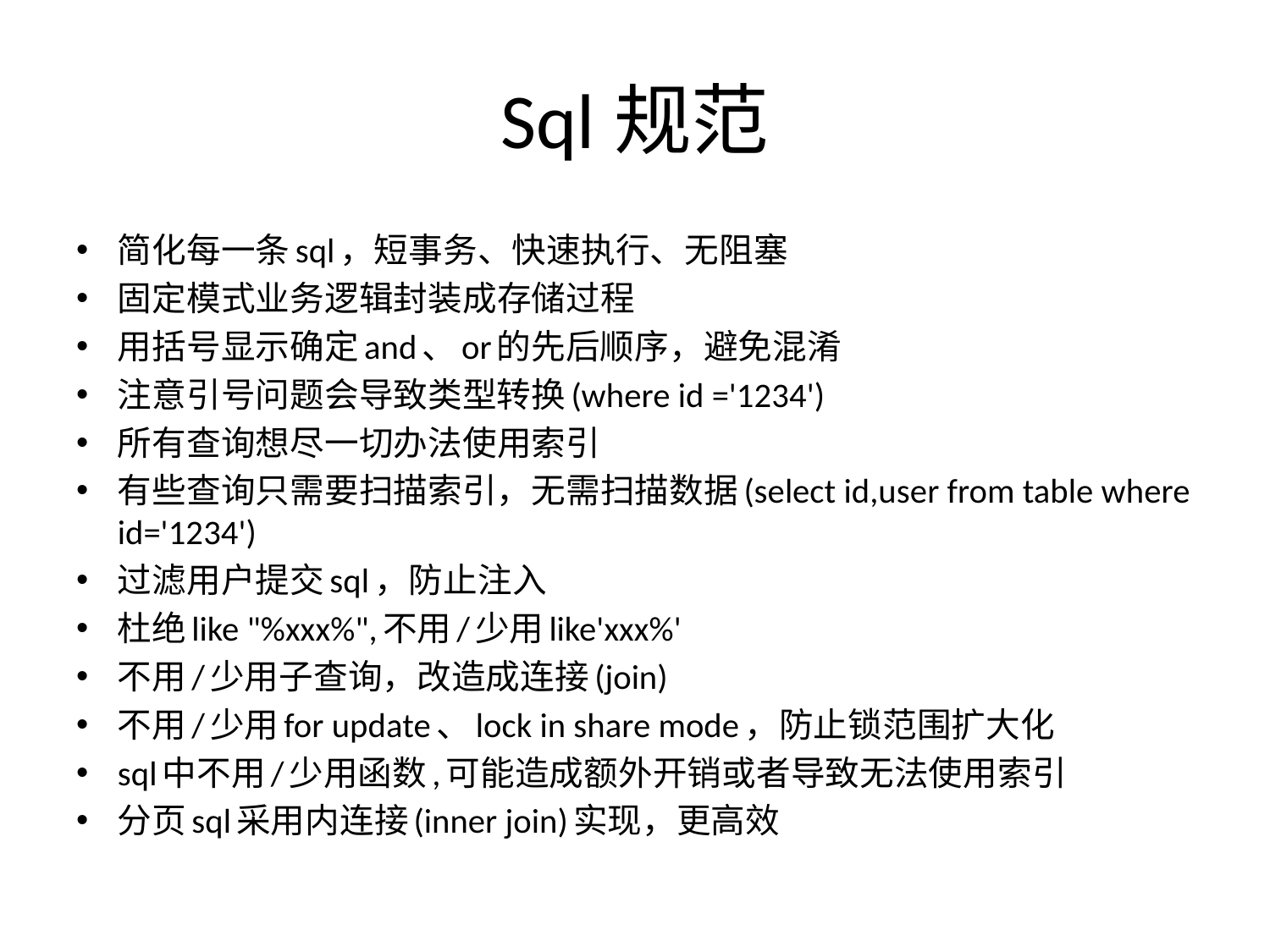

# Sql规范
简化每一条sql，短事务、快速执行、无阻塞
固定模式业务逻辑封装成存储过程
用括号显示确定and、or的先后顺序，避免混淆
注意引号问题会导致类型转换(where id ='1234')
所有查询想尽一切办法使用索引
有些查询只需要扫描索引，无需扫描数据(select id,user from table where id='1234')
过滤用户提交sql，防止注入
杜绝like "%xxx%",不用/少用like'xxx%'
不用/少用子查询，改造成连接(join)
不用/少用for update、lock in share mode，防止锁范围扩大化
sql中不用/少用函数,可能造成额外开销或者导致无法使用索引
分页sql采用内连接(inner join)实现，更高效